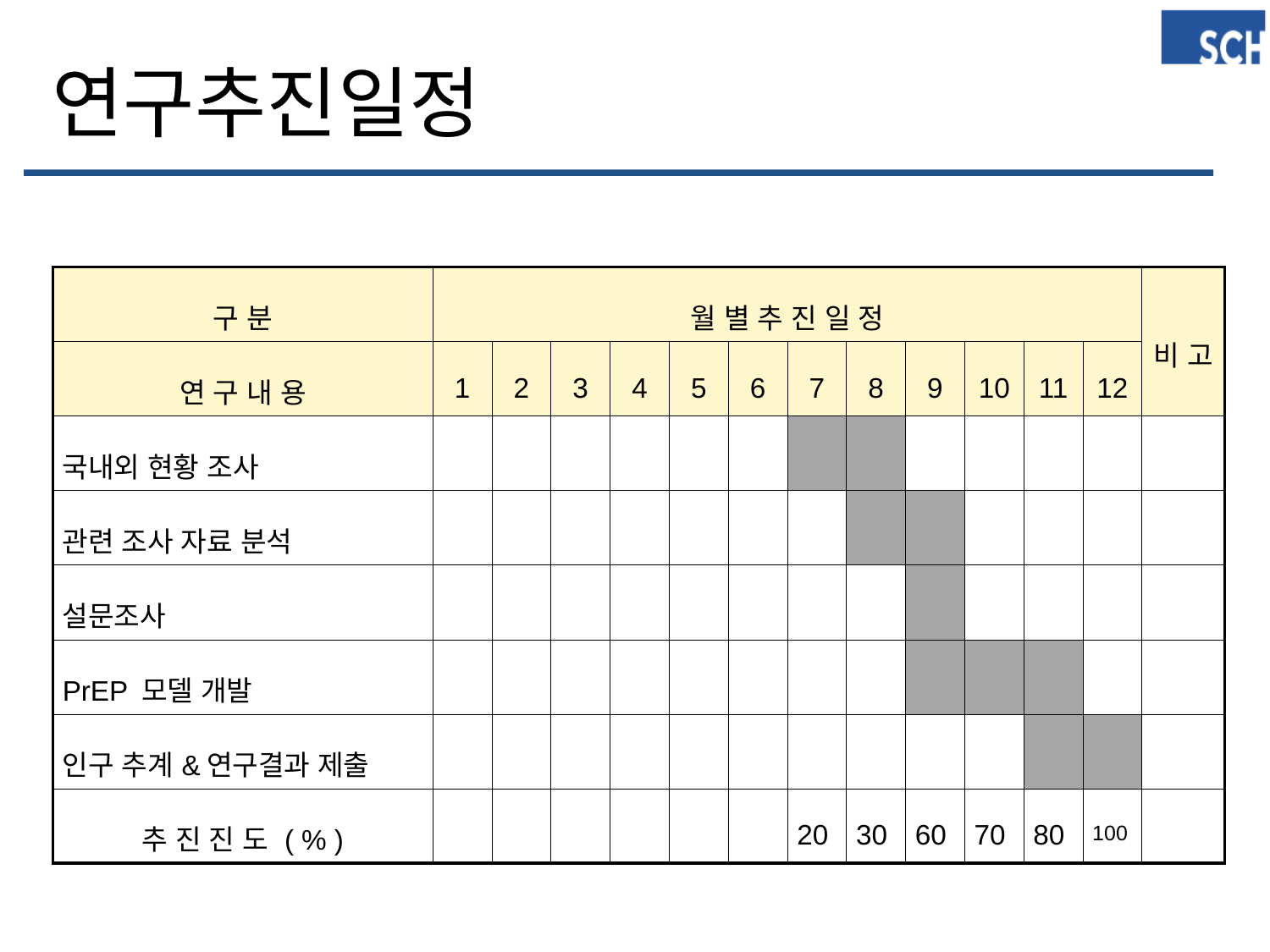

# 연구추진일정
| 구 분 | 월 별 추 진 일 정 |  |  |  |  |  |  |  |  |  |  |  | 비 고 |
| --- | --- | --- | --- | --- | --- | --- | --- | --- | --- | --- | --- | --- | --- |
| 연 구 내 용 | 1 | 2 | 3 | 4 | 5 | 6 | 7 | 8 | 9 | 10 | 11 | 12 |  |
| 국내외 현황 조사 |  |  |  |  |  |  |  |  |  |  |  |  |  |
| 관련 조사 자료 분석 |  |  |  |  |  |  |  |  |  |  |  |  |  |
| 설문조사 |  |  |  |  |  |  |  |  |  |  |  |  |  |
| PrEP 모델 개발 |  |  |  |  |  |  |  |  |  |  |  |  |  |
| 인구 추계&연구결과 제출 |  |  |  |  |  |  |  |  |  |  |  |  |  |
| 추 진 진 도 ( % ) |  |  |  |  |  |  | 20 | 30 | 60 | 70 | 80 | 100 |  |